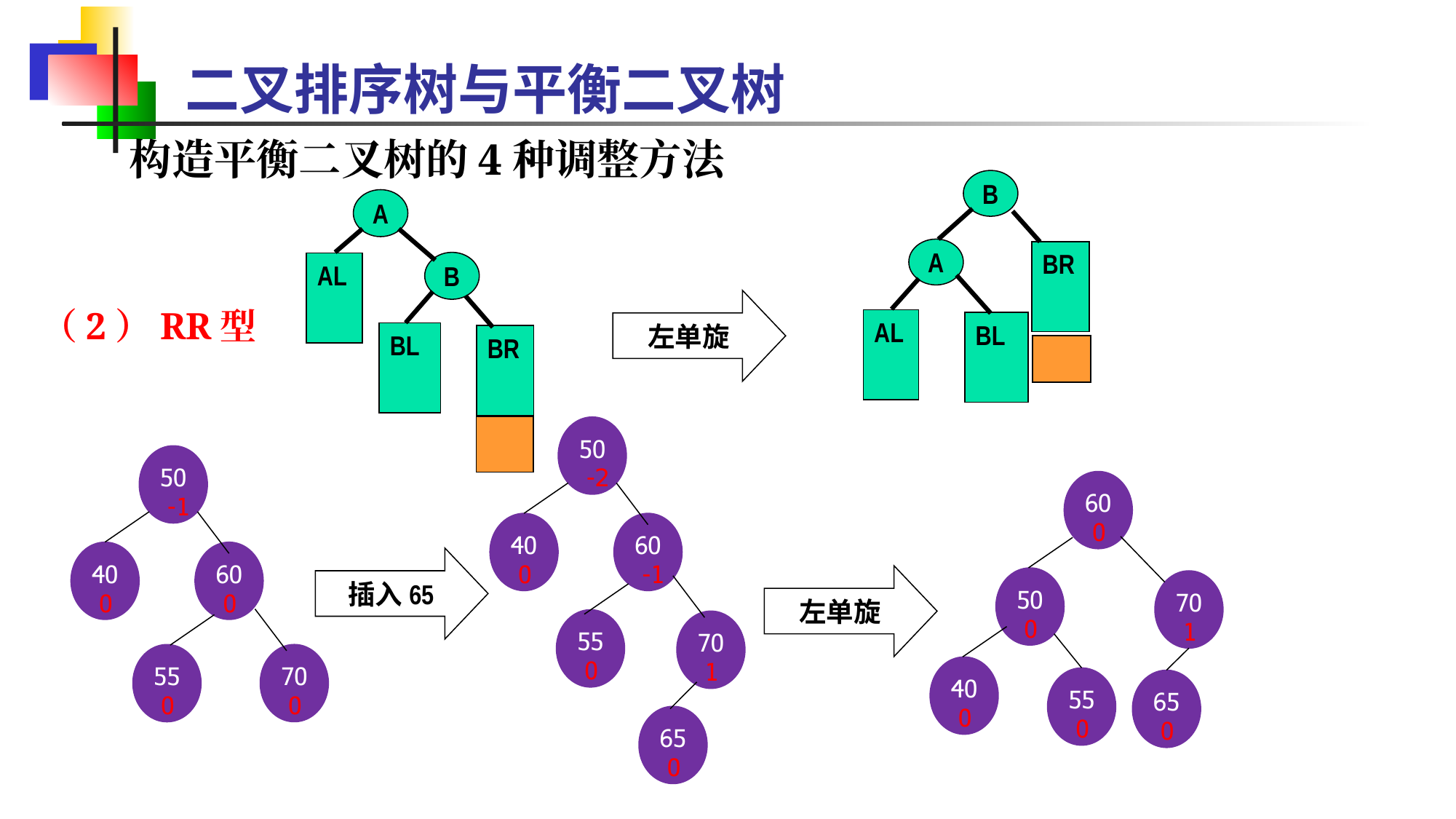

二叉排序树与平衡二叉树
构造平衡二叉树的4种调整方法
B

A
BR

AL

BL

A

B
AL

BL

BR

左单旋
（2）RR型

50
 -2
40
 0
60
 -1
55
 0
70
 1
65
 0
50
 -1
40
 0
60
 0
70
 0
55
 0
60
 0
50
 0
70
 1
55
 0
65
 0
40
 0
插入65
左单旋